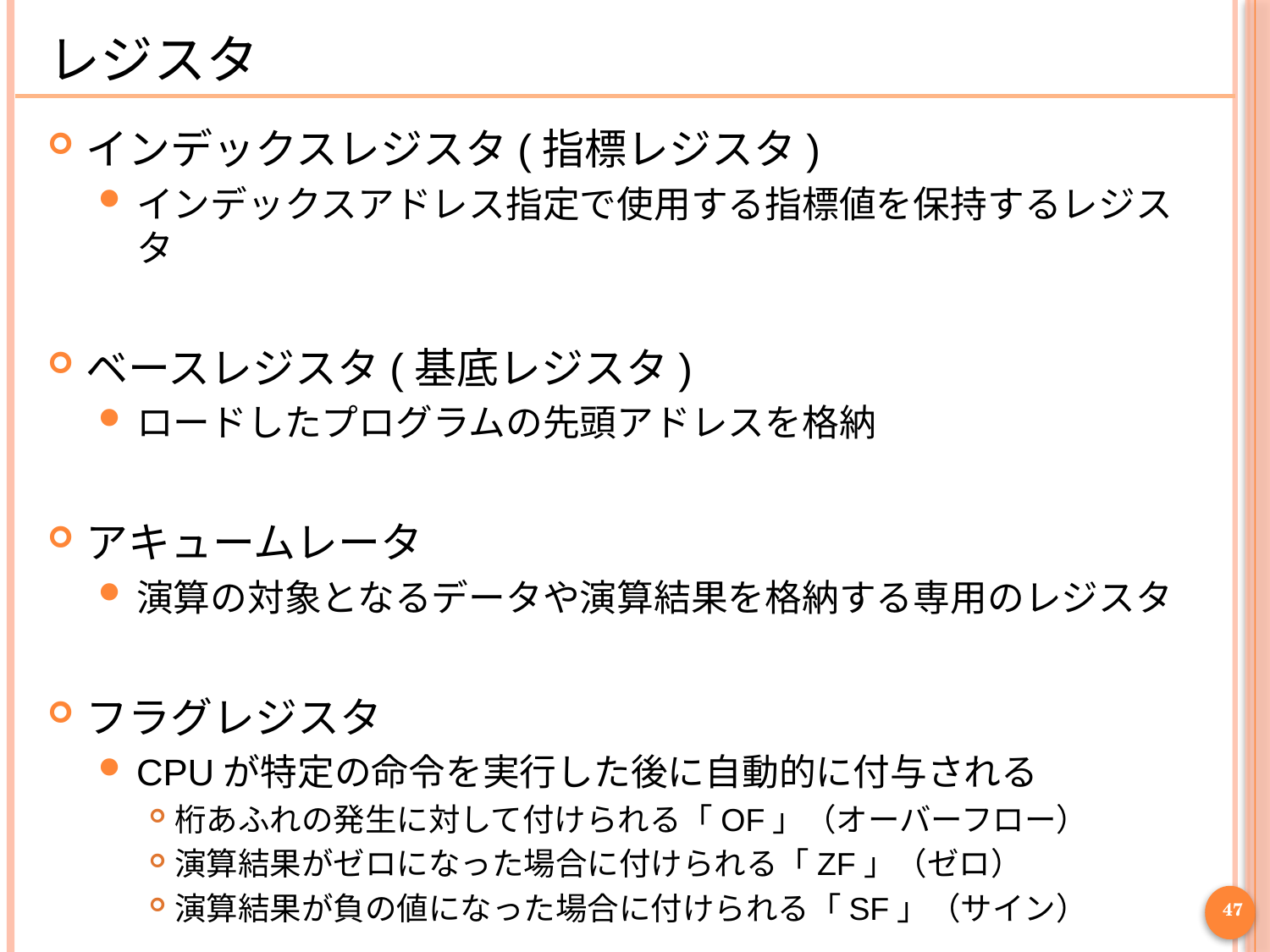

# レジスタ
インデックスレジスタ(指標レジスタ)
インデックスアドレス指定で使用する指標値を保持するレジスタ

ベースレジスタ(基底レジスタ)
ロードしたプログラムの先頭アドレスを格納

アキュームレータ
演算の対象となるデータや演算結果を格納する専用のレジスタ

フラグレジスタ
CPUが特定の命令を実行した後に自動的に付与される
桁あふれの発生に対して付けられる「OF」（オーバーフロー）
演算結果がゼロになった場合に付けられる「ZF」（ゼロ）
演算結果が負の値になった場合に付けられる「SF」（サイン）

47